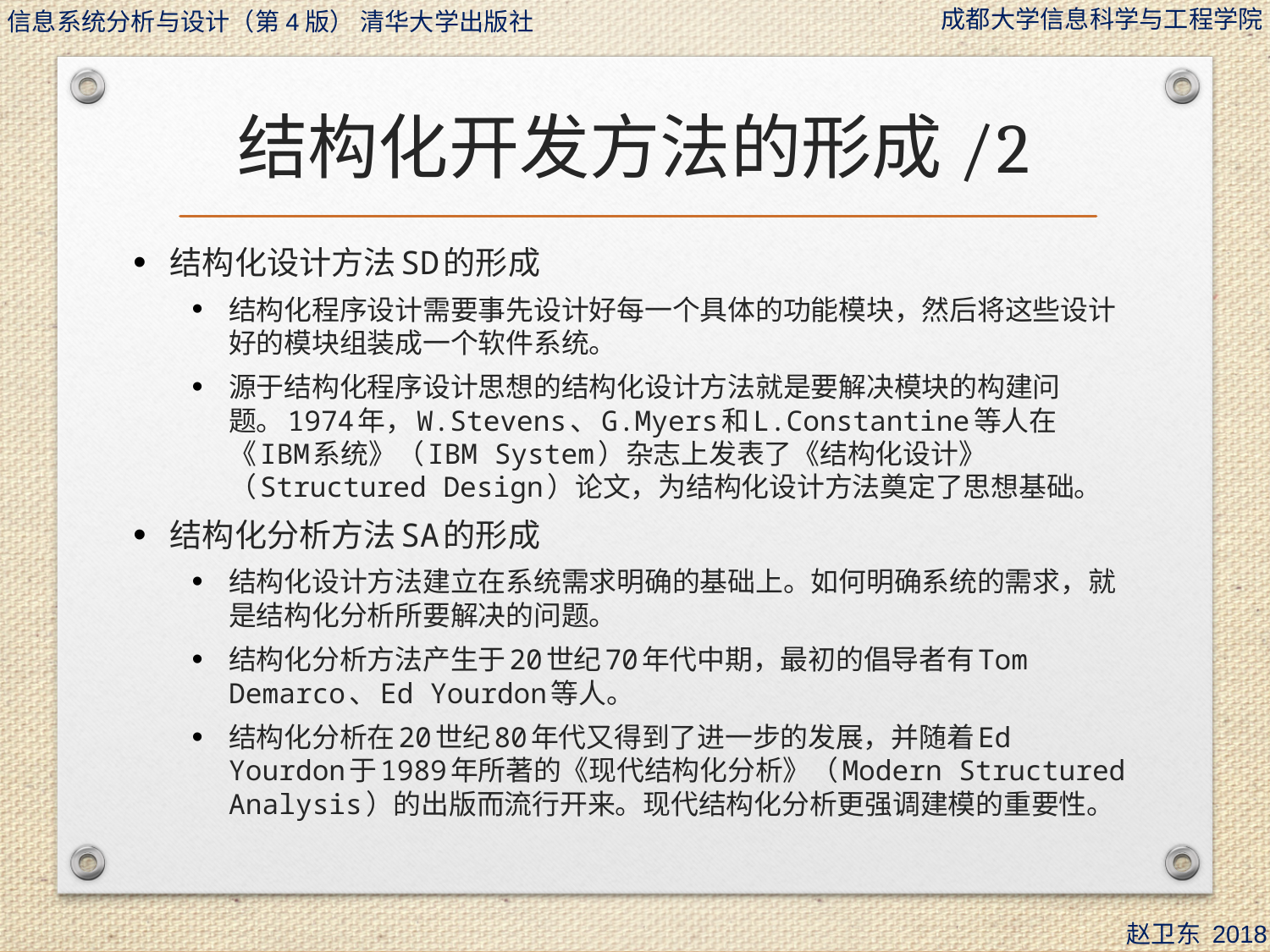

# 结构化开发方法的形成/2
结构化设计方法SD的形成
结构化程序设计需要事先设计好每一个具体的功能模块，然后将这些设计好的模块组装成一个软件系统。
源于结构化程序设计思想的结构化设计方法就是要解决模块的构建问题。1974年，W.Stevens、G.Myers和L.Constantine等人在《IBM系统》（IBM System）杂志上发表了《结构化设计》（Structured Design）论文，为结构化设计方法奠定了思想基础。
结构化分析方法SA的形成
结构化设计方法建立在系统需求明确的基础上。如何明确系统的需求，就是结构化分析所要解决的问题。
结构化分析方法产生于20世纪70年代中期，最初的倡导者有Tom Demarco、Ed Yourdon等人。
结构化分析在20世纪80年代又得到了进一步的发展，并随着Ed Yourdon于1989年所著的《现代结构化分析》（Modern Structured Analysis）的出版而流行开来。现代结构化分析更强调建模的重要性。